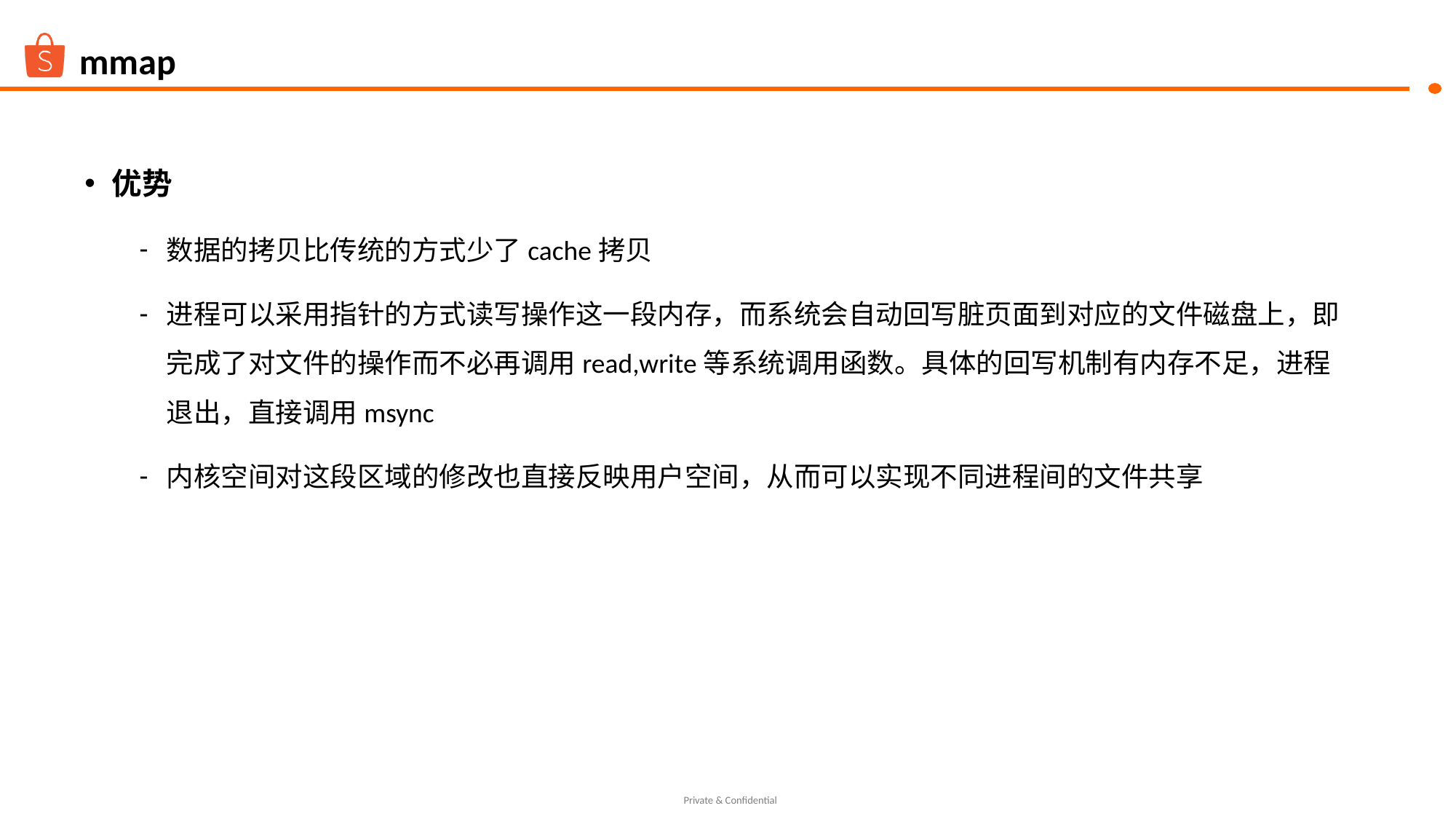

# mmap
优势
数据的拷贝比传统的方式少了cache拷贝
进程可以采用指针的方式读写操作这一段内存，而系统会自动回写脏页面到对应的文件磁盘上，即完成了对文件的操作而不必再调用read,write等系统调用函数。具体的回写机制有内存不足，进程退出，直接调用msync
内核空间对这段区域的修改也直接反映用户空间，从而可以实现不同进程间的文件共享